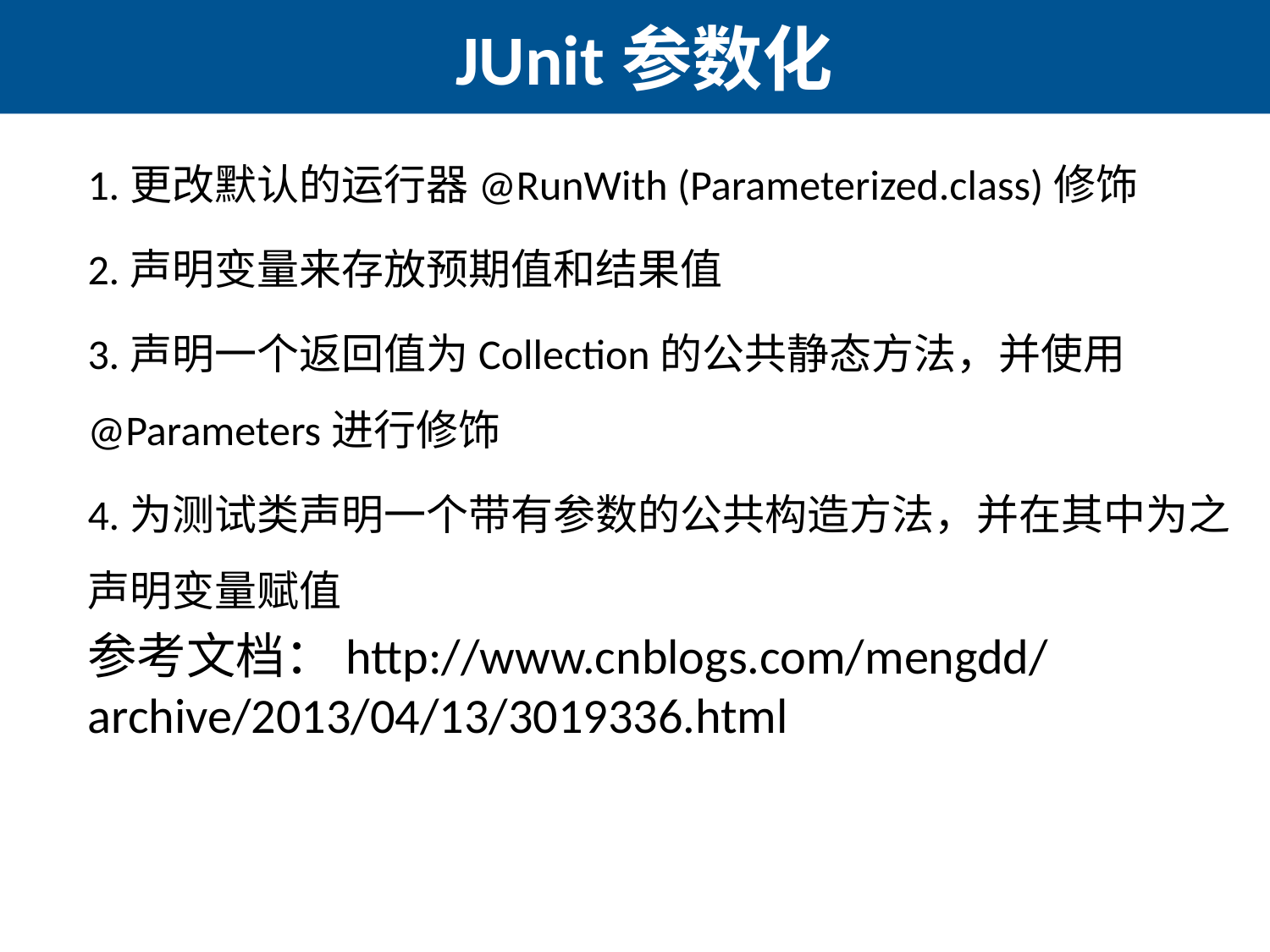

# JUnit参数化
1.更改默认的运行器@RunWith (Parameterized.class)修饰
2.声明变量来存放预期值和结果值
3.声明一个返回值为Collection的公共静态方法，并使用@Parameters进行修饰
4.为测试类声明一个带有参数的公共构造方法，并在其中为之声明变量赋值
参考文档：http://www.cnblogs.com/mengdd/archive/2013/04/13/3019336.html